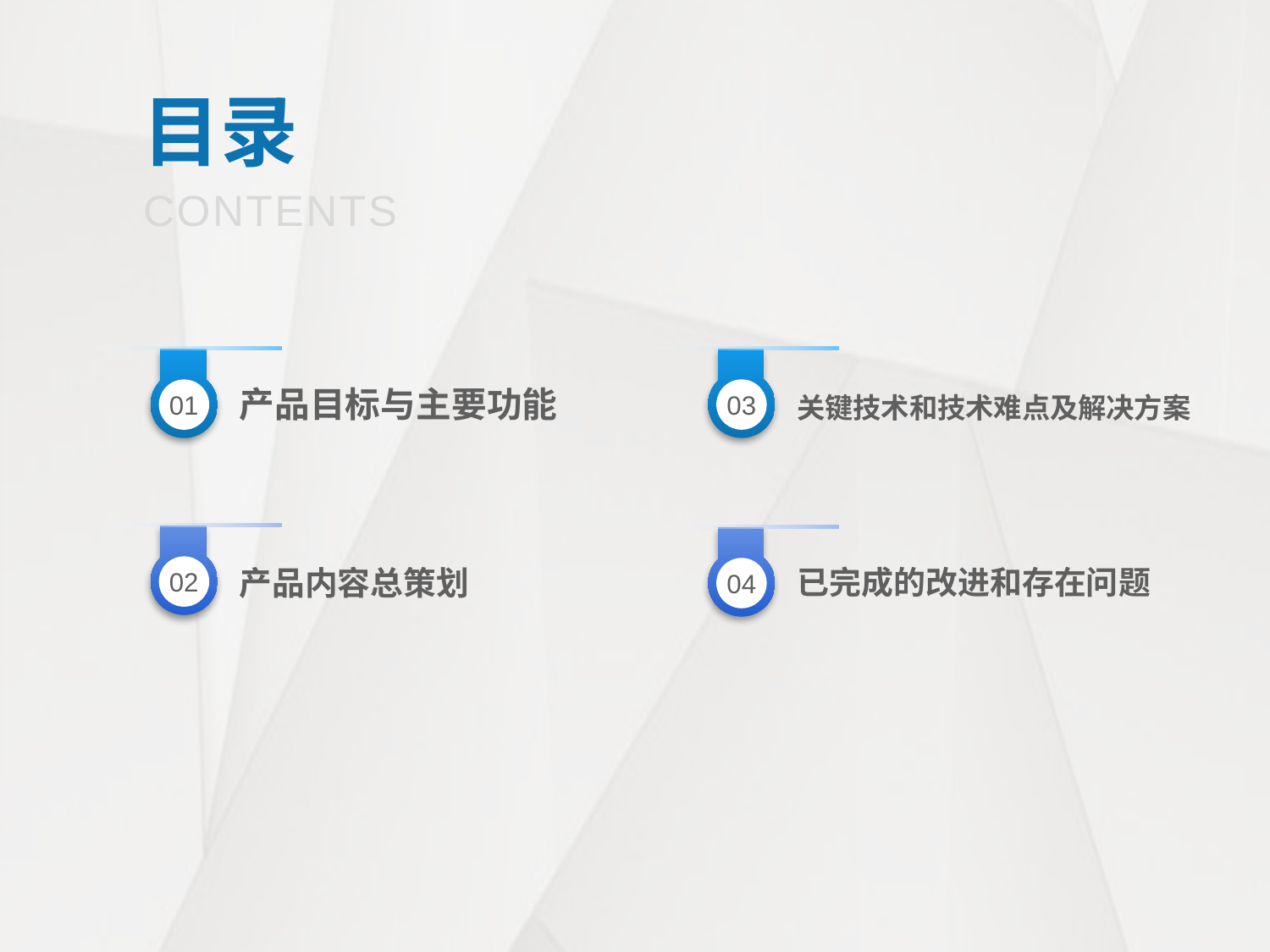

目录
CONTENTS

关键技术和技术难点及解决方案
03

产品目标与主要功能
01

产品内容总策划
02

已完成的改进和存在问题
04